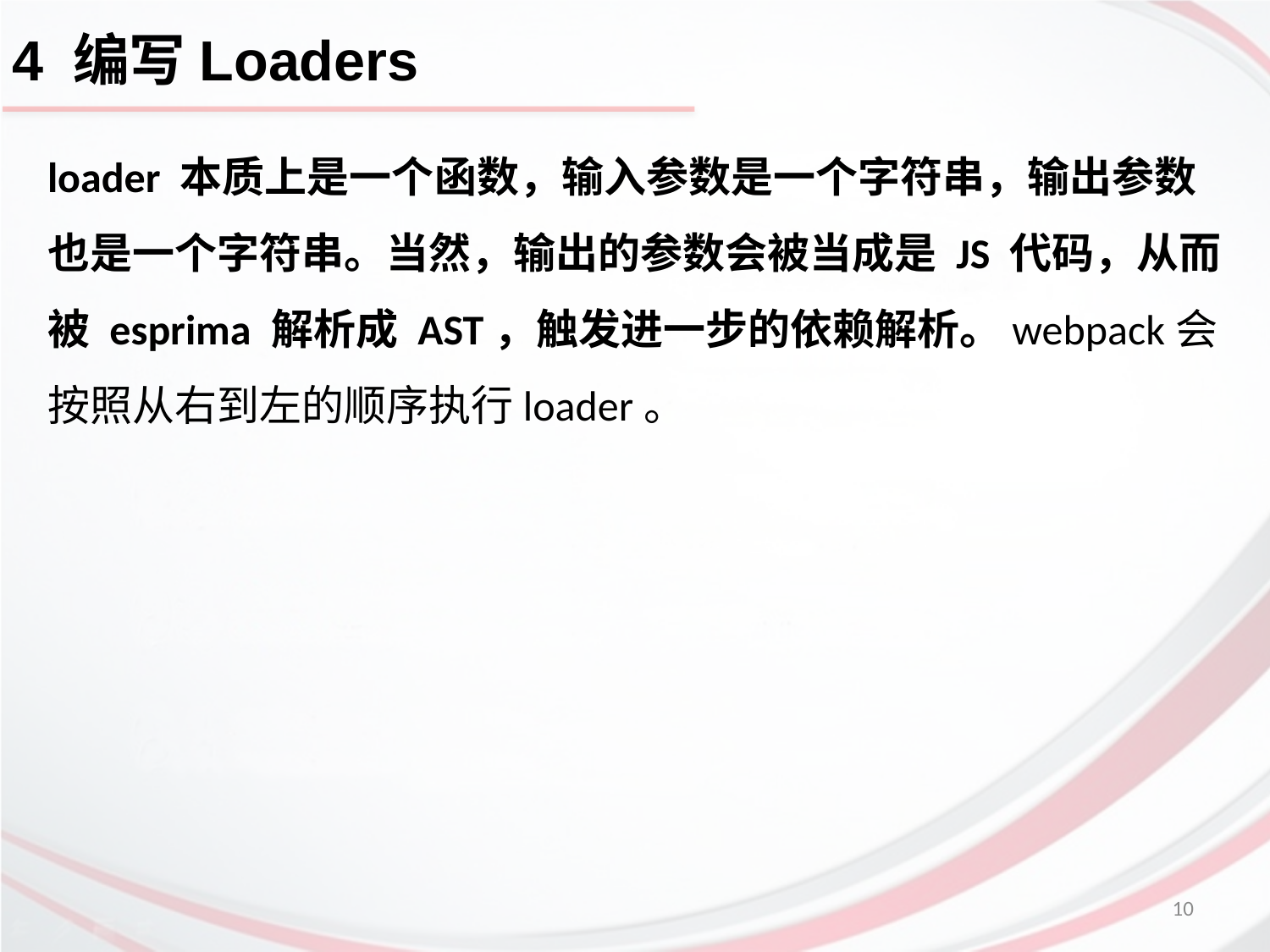

4 编写Loaders
loader 本质上是一个函数，输入参数是一个字符串，输出参数也是一个字符串。当然，输出的参数会被当成是 JS 代码，从而被 esprima 解析成 AST，触发进一步的依赖解析。webpack会按照从右到左的顺序执行loader。

10